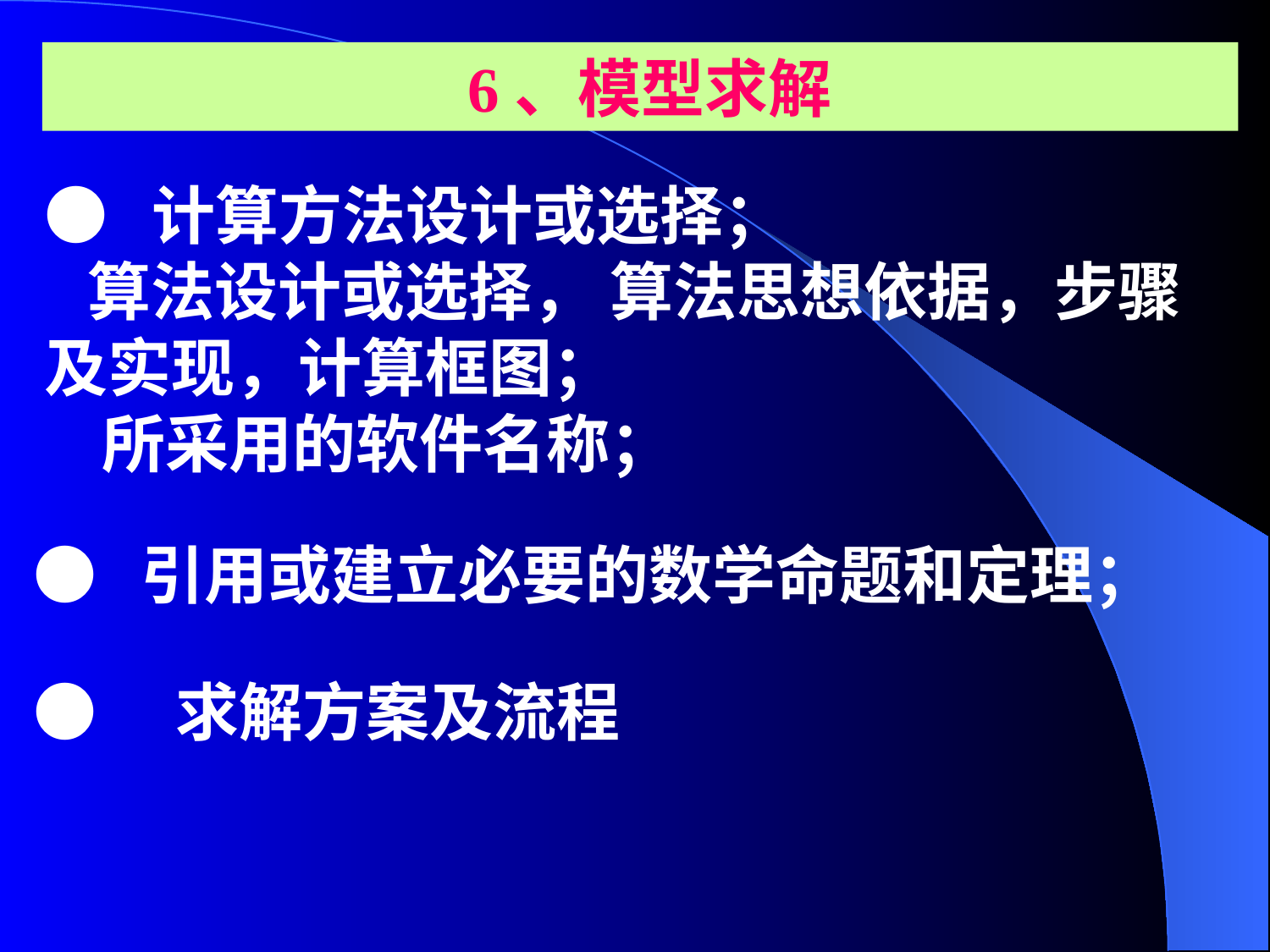

6、模型求解
●  计算方法设计或选择；
   算法设计或选择， 算法思想依据，步骤及实现，计算框图；
    所采用的软件名称；
●  引用或建立必要的数学命题和定理；
●　求解方案及流程